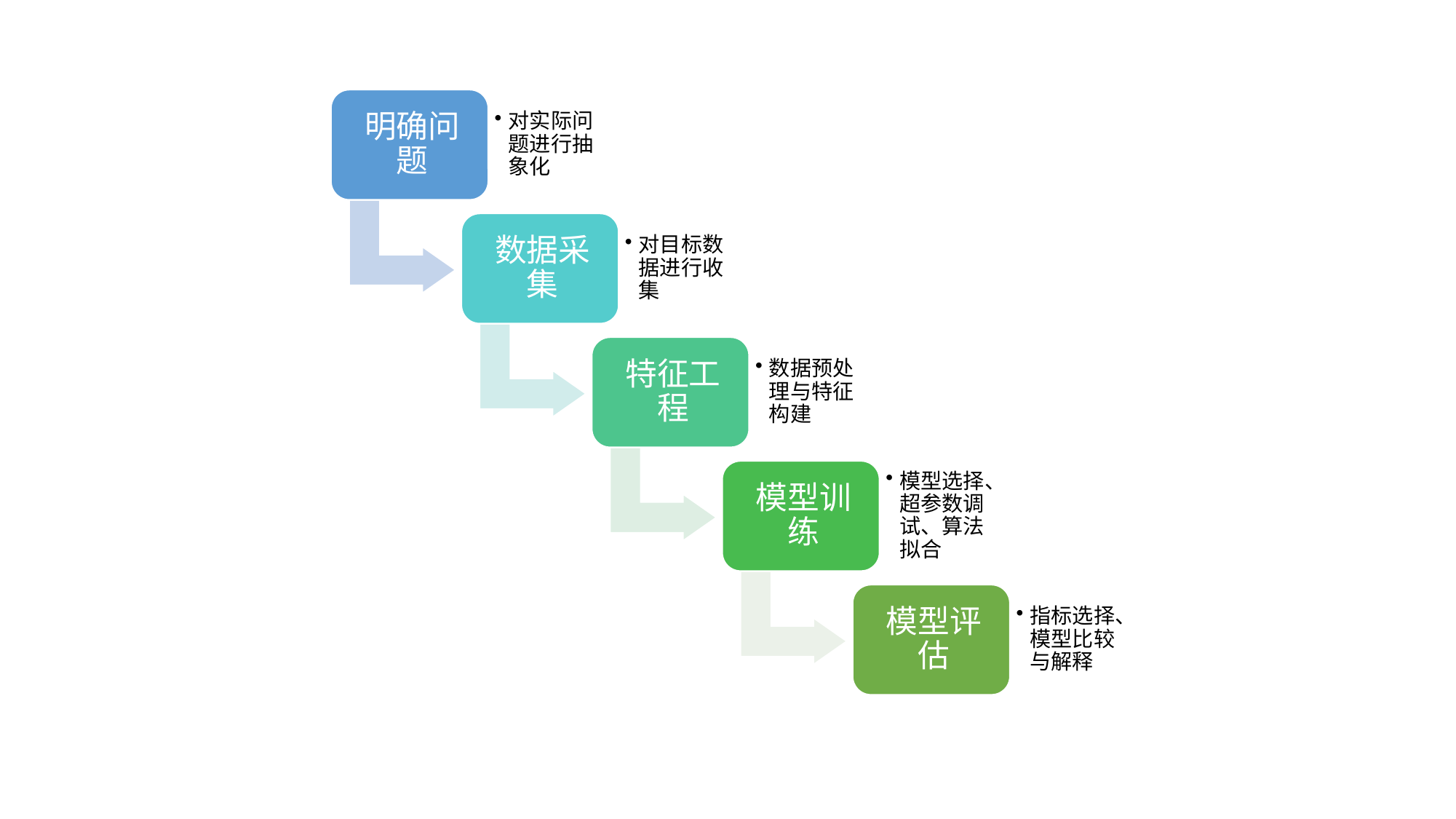

明确问题
对实际问题进行抽象化
数据采集
对目标数据进行收集
特征工程
数据预处理与特征构建
模型训练
模型选择、超参数调试、算法拟合
模型评估
指标选择、模型比较与解释